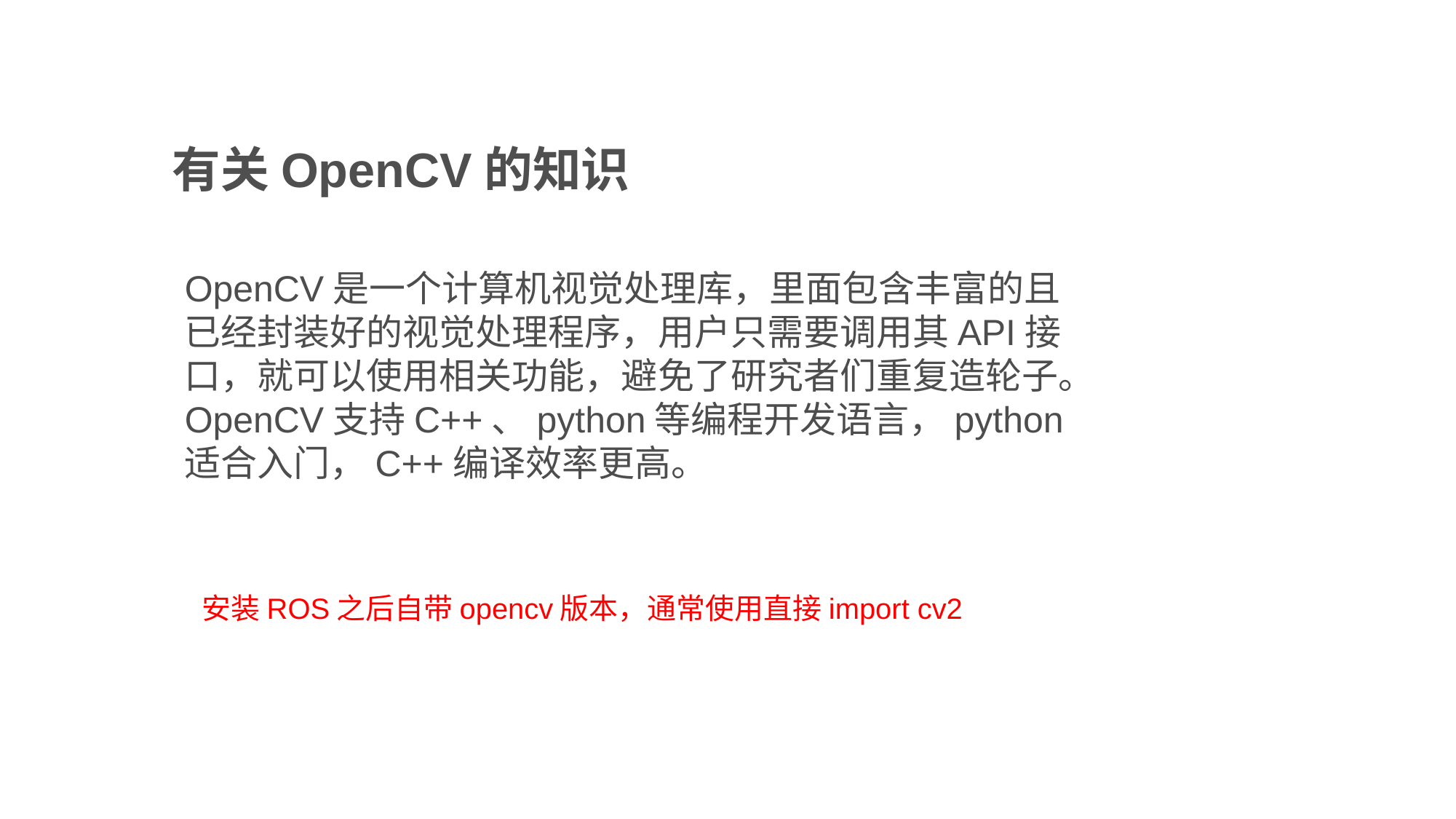

有关OpenCV的知识
OpenCV是一个计算机视觉处理库，里面包含丰富的且已经封装好的视觉处理程序，用户只需要调用其API接口，就可以使用相关功能，避免了研究者们重复造轮子。
OpenCV支持C++、python等编程开发语言，python适合入门，C++编译效率更高。
# 安装ROS之后自带opencv版本，通常使用直接import cv2